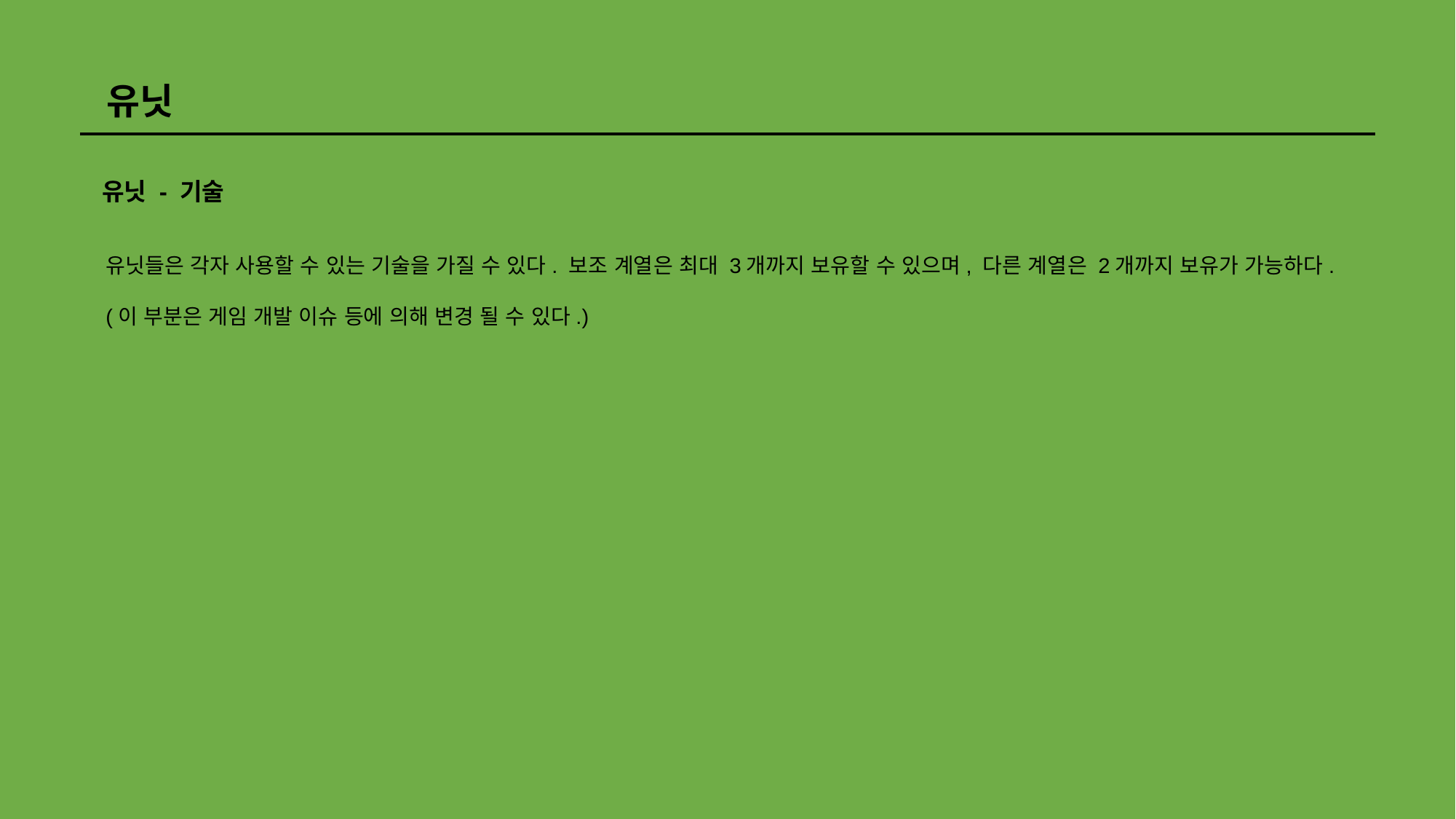

유닛
유닛 - 기술
유닛들은 각자 사용할 수 있는 기술을 가질 수 있다. 보조 계열은 최대 3개까지 보유할 수 있으며, 다른 계열은 2개까지 보유가 가능하다.
(이 부분은 게임 개발 이슈 등에 의해 변경 될 수 있다.)